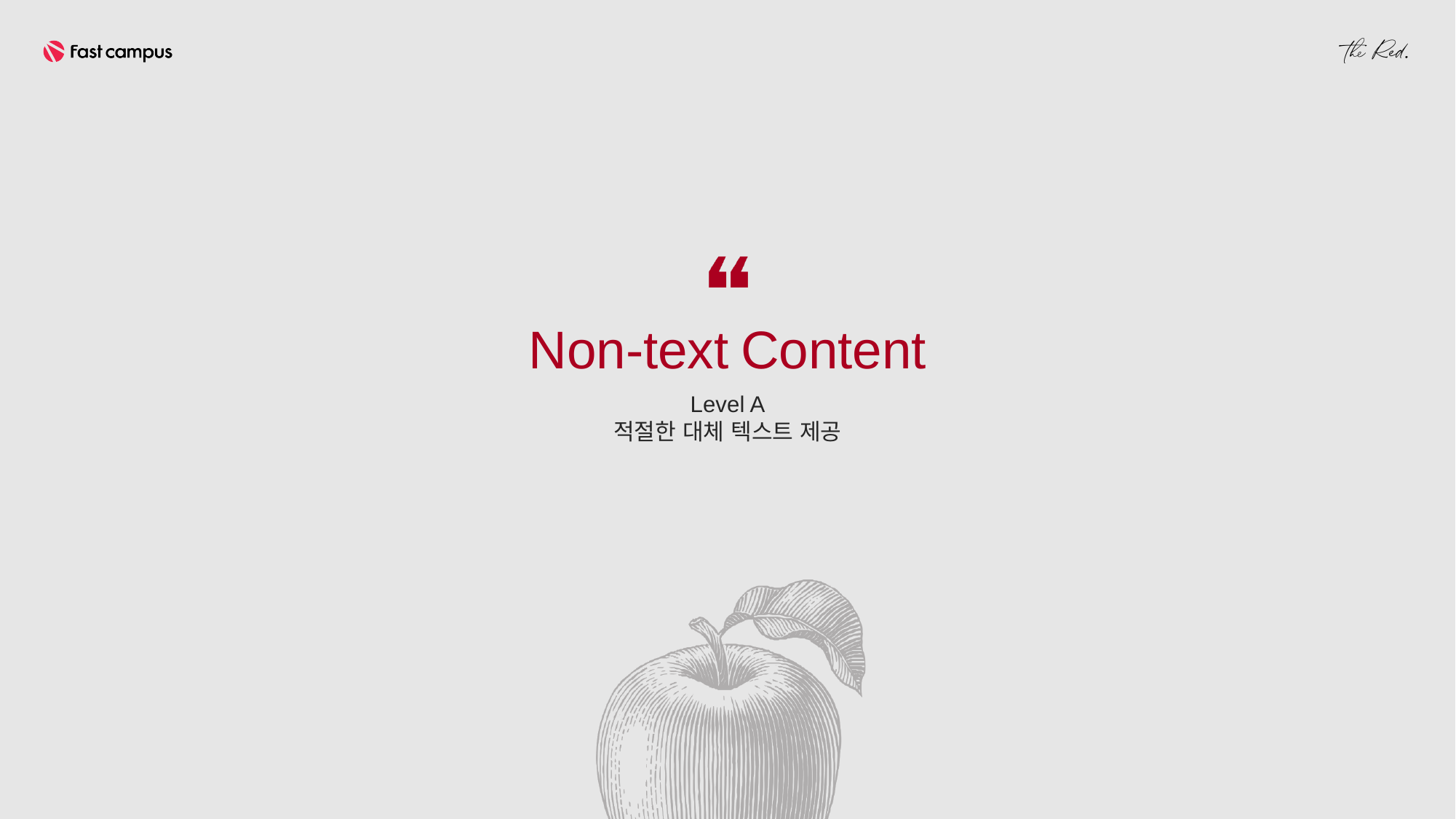

Non-text Content
Level A
적절한 대체 텍스트 제공